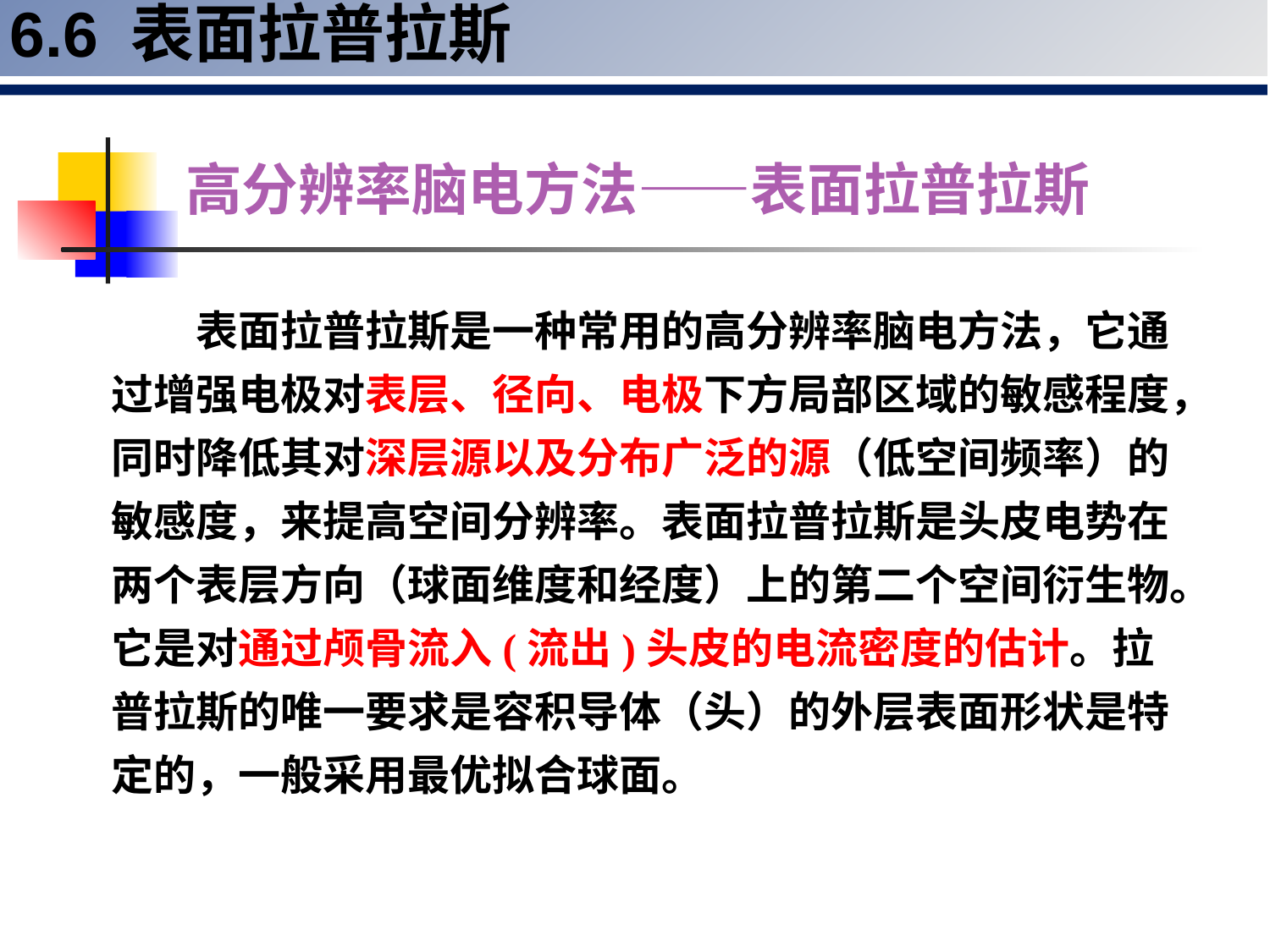

6.6 表面拉普拉斯

高分辨率脑电方法——表面拉普拉斯
表面拉普拉斯是一种常用的高分辨率脑电方法，它通过增强电极对表层、径向、电极下方局部区域的敏感程度，同时降低其对深层源以及分布广泛的源（低空间频率）的敏感度，来提高空间分辨率。表面拉普拉斯是头皮电势在两个表层方向（球面维度和经度）上的第二个空间衍生物。它是对通过颅骨流入(流出)头皮的电流密度的估计。拉普拉斯的唯一要求是容积导体（头）的外层表面形状是特定的，一般采用最优拟合球面。